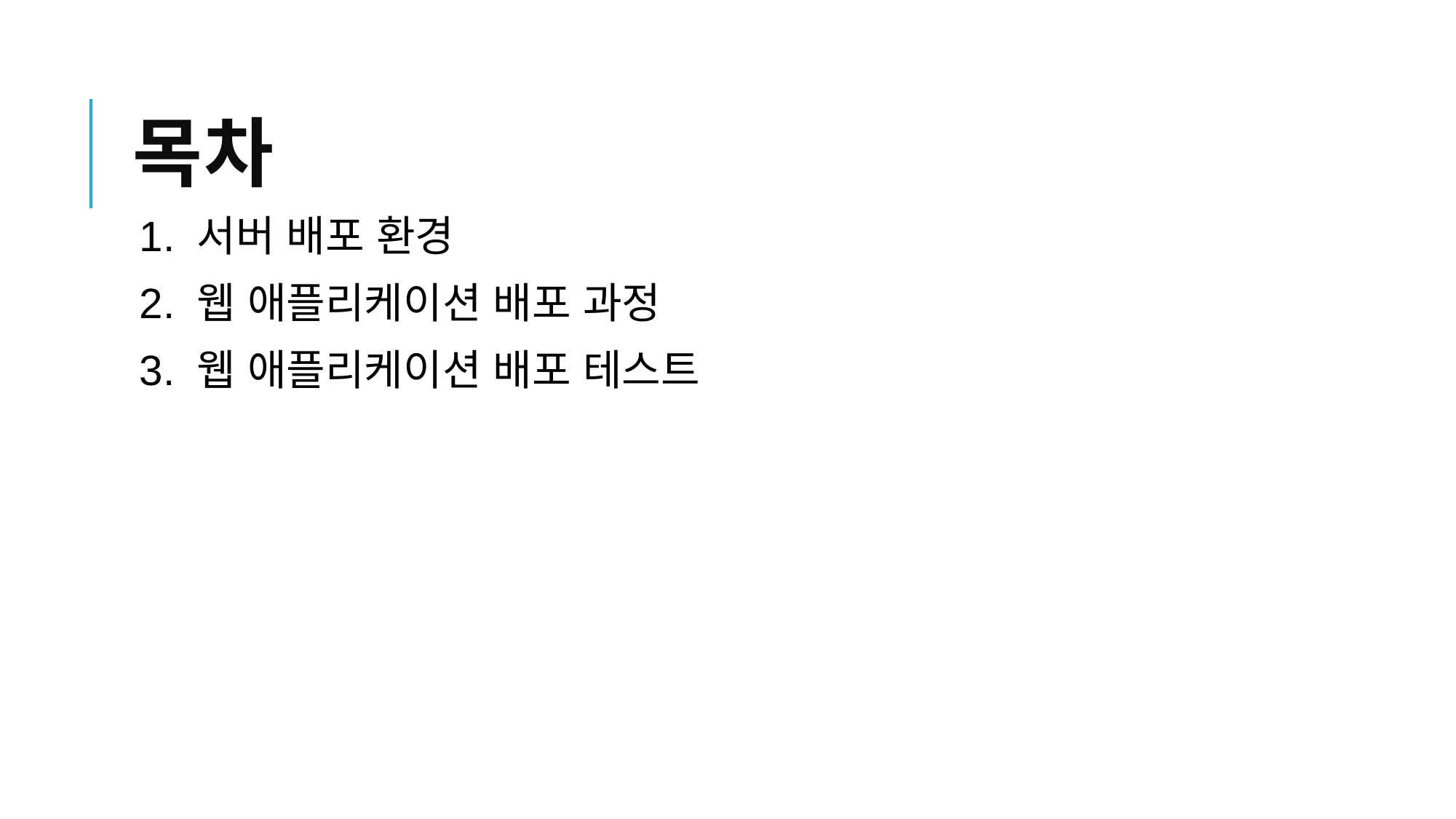

# 목차
1. 서버 배포 환경
2. 웹 애플리케이션 배포 과정
3. 웹 애플리케이션 배포 테스트